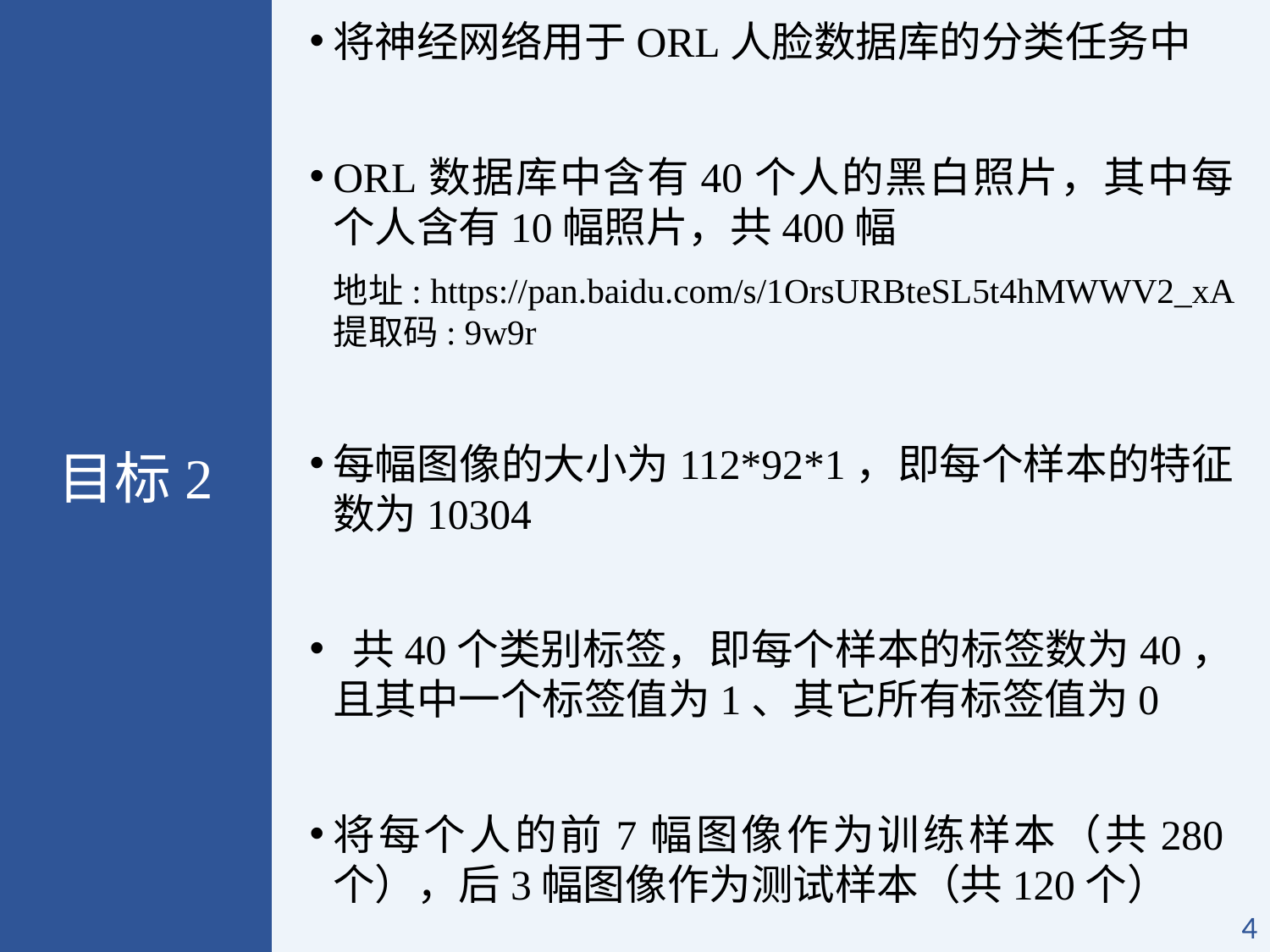

将神经网络用于ORL人脸数据库的分类任务中

ORL数据库中含有40个人的黑白照片，其中每个人含有10幅照片，共400幅
地址: https://pan.baidu.com/s/1OrsURBteSL5t4hMWWV2_xA 提取码: 9w9r

每幅图像的大小为112*92*1，即每个样本的特征数为10304

 共40个类别标签，即每个样本的标签数为40，且其中一个标签值为1、其它所有标签值为0

将每个人的前7幅图像作为训练样本（共280个），后3幅图像作为测试样本（共120个）

目标2